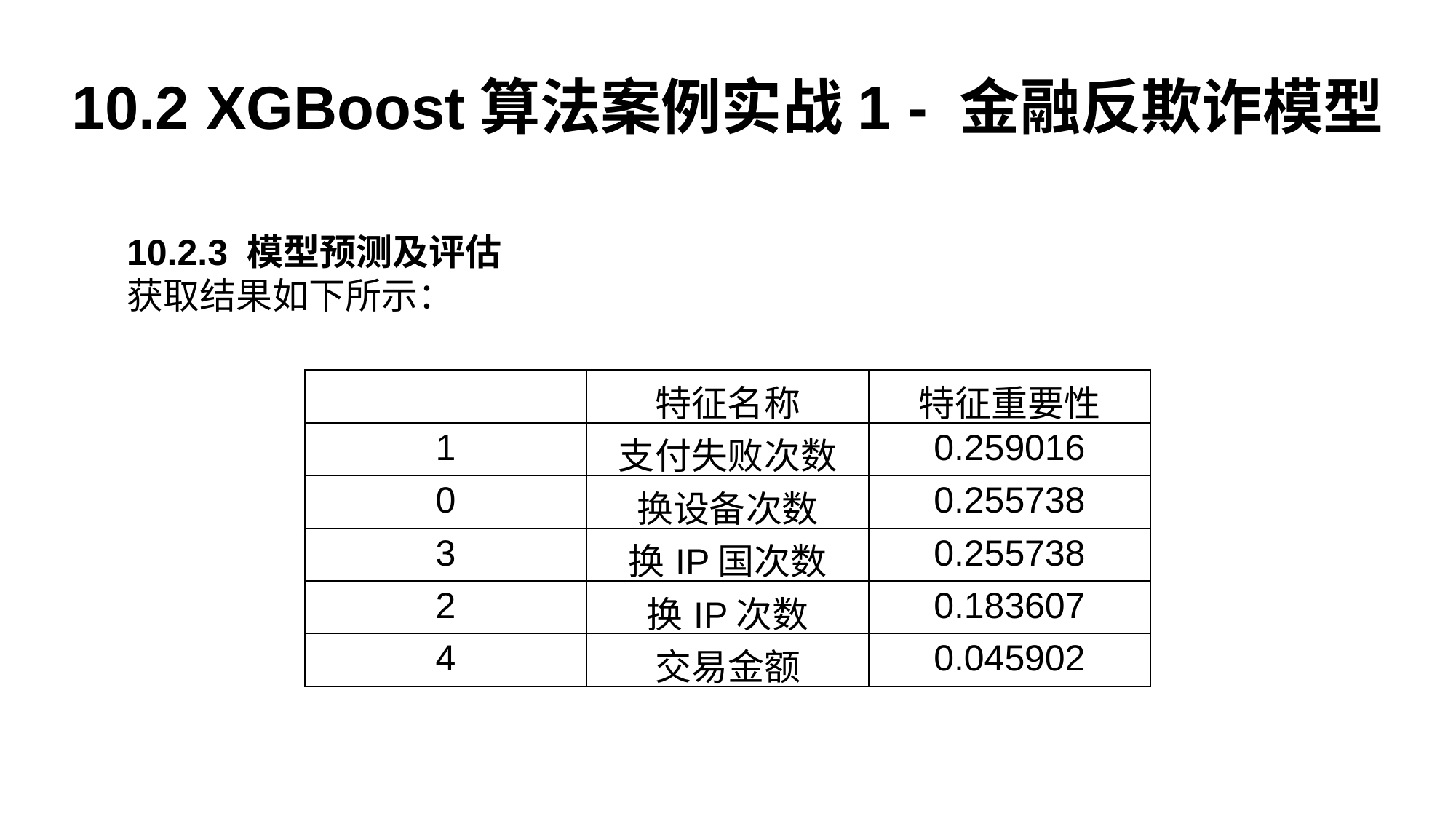

10.2 XGBoost算法案例实战1 - 金融反欺诈模型
10.2.3 模型预测及评估
获取结果如下所示：
|  | 特征名称 | 特征重要性 |
| --- | --- | --- |
| 1 | 支付失败次数 | 0.259016 |
| 0 | 换设备次数 | 0.255738 |
| 3 | 换IP国次数 | 0.255738 |
| 2 | 换IP次数 | 0.183607 |
| 4 | 交易金额 | 0.045902 |